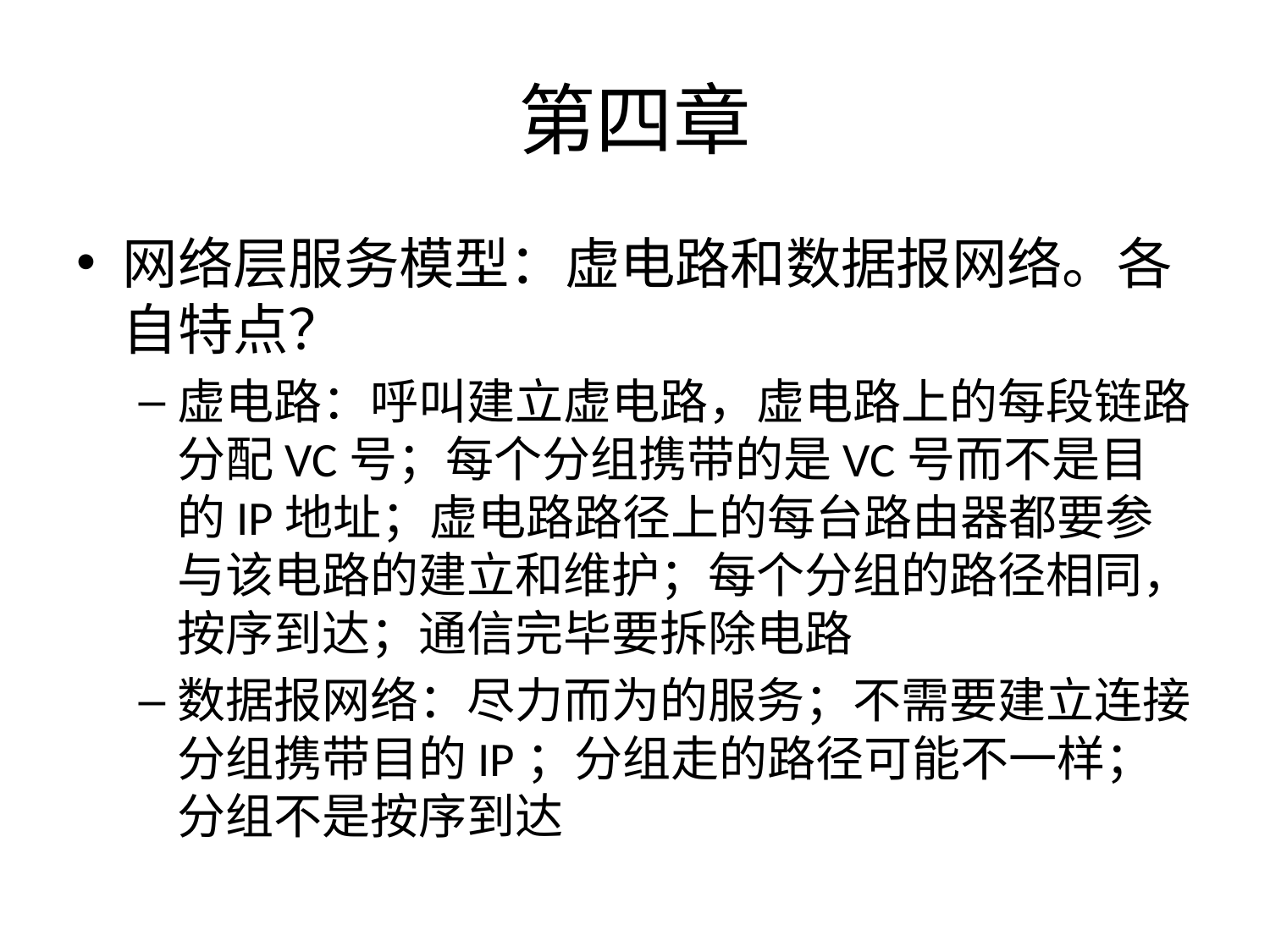

# 第四章
网络层服务模型：虚电路和数据报网络。各自特点？
虚电路：呼叫建立虚电路，虚电路上的每段链路分配VC号；每个分组携带的是VC号而不是目的IP地址；虚电路路径上的每台路由器都要参与该电路的建立和维护；每个分组的路径相同，按序到达；通信完毕要拆除电路
数据报网络：尽力而为的服务；不需要建立连接分组携带目的IP；分组走的路径可能不一样；分组不是按序到达